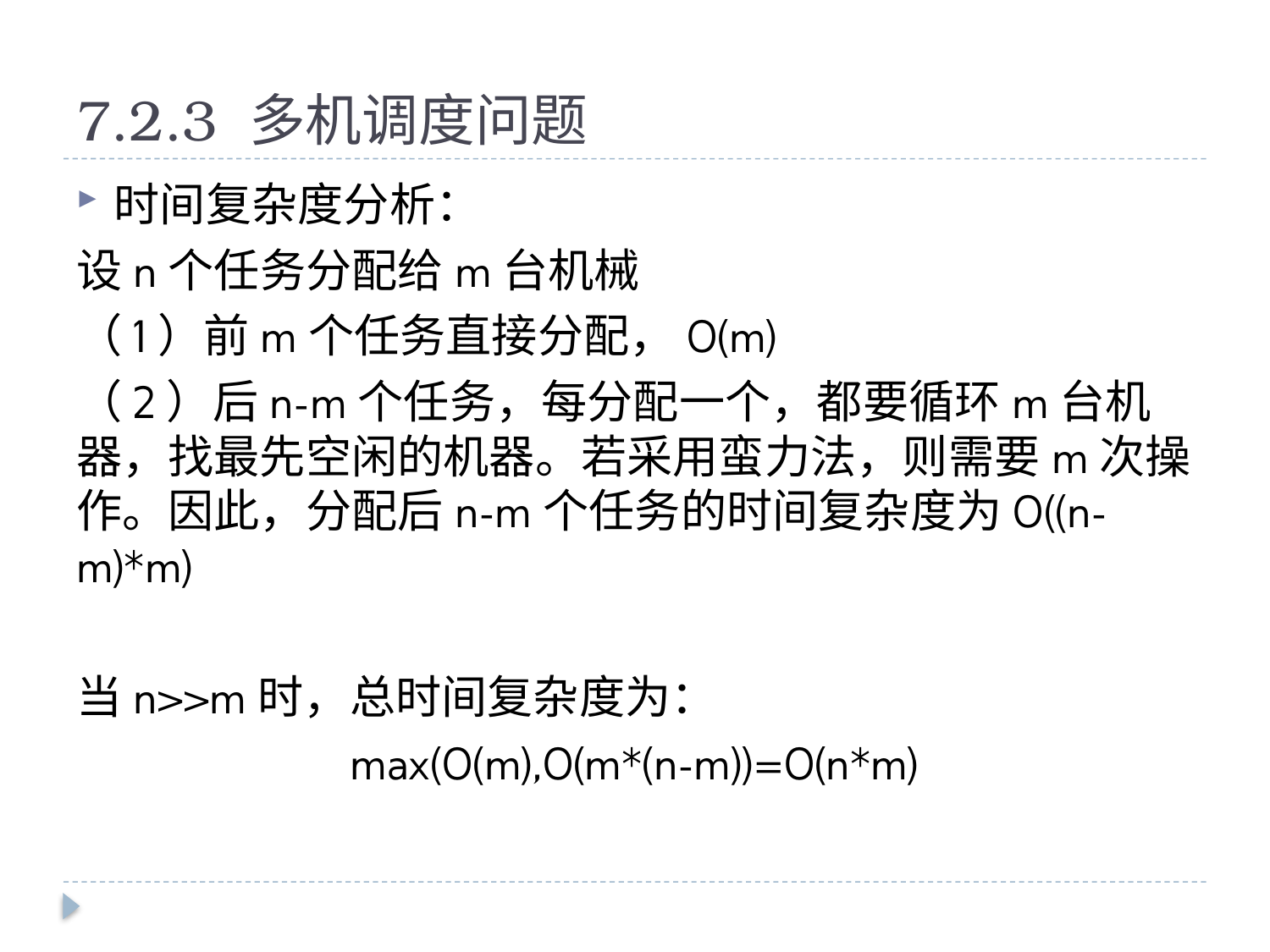

# 7.2.3 多机调度问题
时间复杂度分析：
设n个任务分配给m台机械
（1）前m个任务直接分配，O(m)
（2）后n-m个任务，每分配一个，都要循环m台机器，找最先空闲的机器。若采用蛮力法，则需要m次操作。因此，分配后n-m个任务的时间复杂度为O((n-m)*m)

当n>>m时，总时间复杂度为：
max(O(m),O(m*(n-m))=O(n*m)